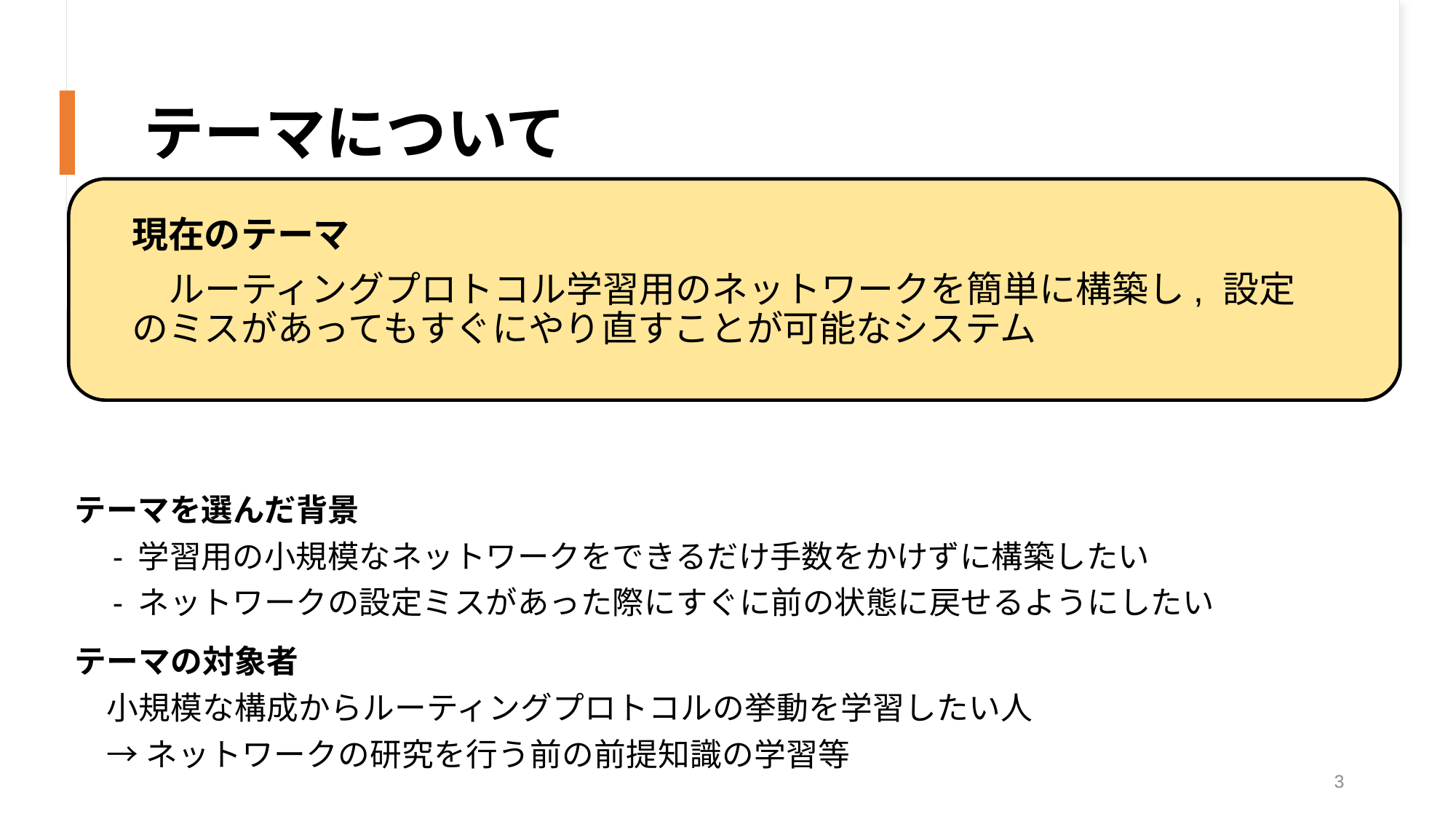

# テーマについて

現在のテーマ
　ルーティングプロトコル学習用のネットワークを簡単に構築し, 設定のミスがあってもすぐにやり直すことが可能なシステム

テーマを選んだ背景
　- 学習用の小規模なネットワークをできるだけ手数をかけずに構築したい
　- ネットワークの設定ミスがあった際にすぐに前の状態に戻せるようにしたい

テーマの対象者
　小規模な構成からルーティングプロトコルの挙動を学習したい人
　→ ネットワークの研究を行う前の前提知識の学習等

3